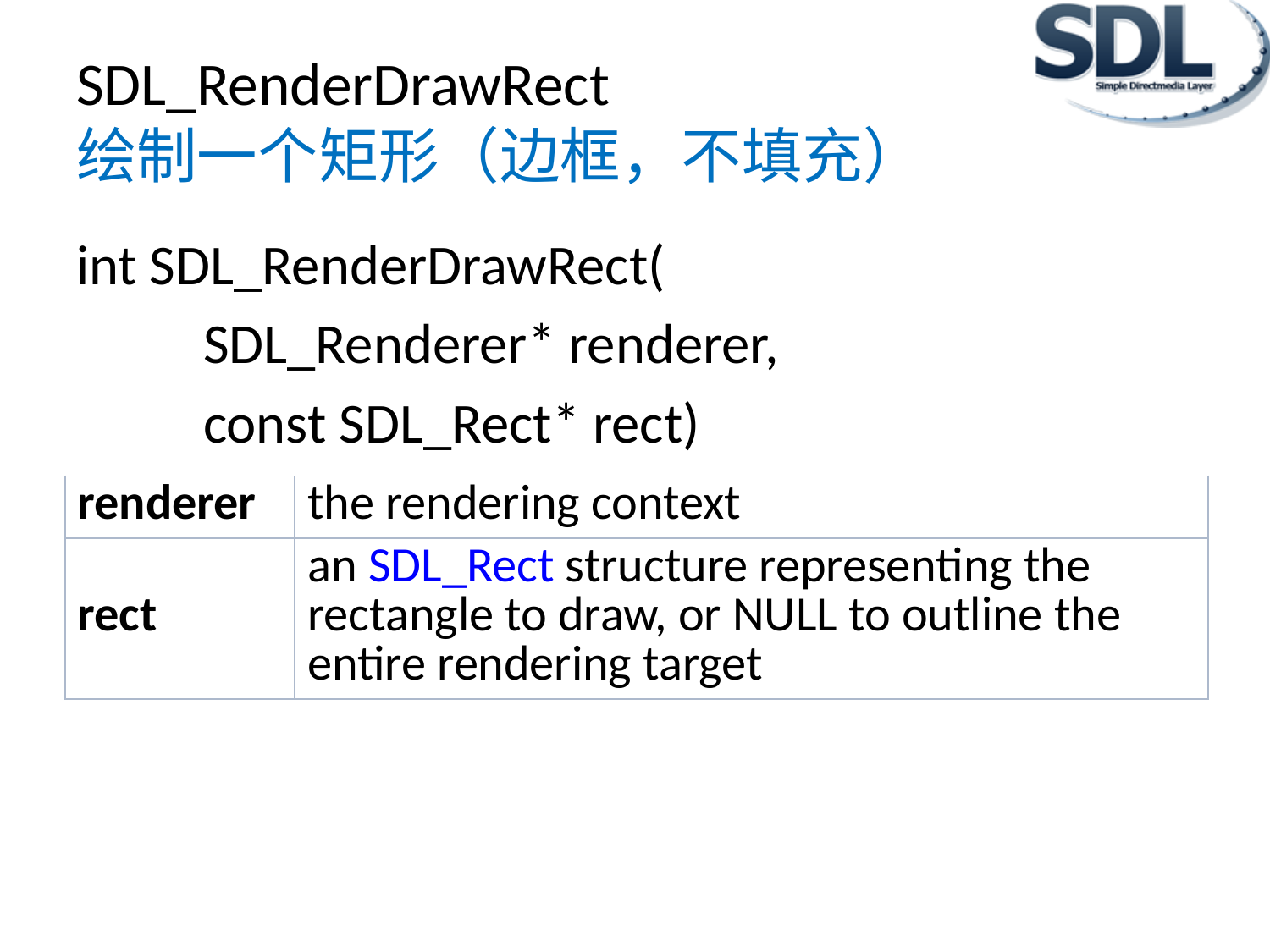

# SDL_RenderDrawRect 绘制一个矩形（边框，不填充）
int SDL_RenderDrawRect(
	SDL_Renderer* renderer,
	const SDL_Rect* rect)
| renderer | the rendering context |
| --- | --- |
| rect | an SDL\_Rect structure representing the rectangle to draw, or NULL to outline the entire rendering target |